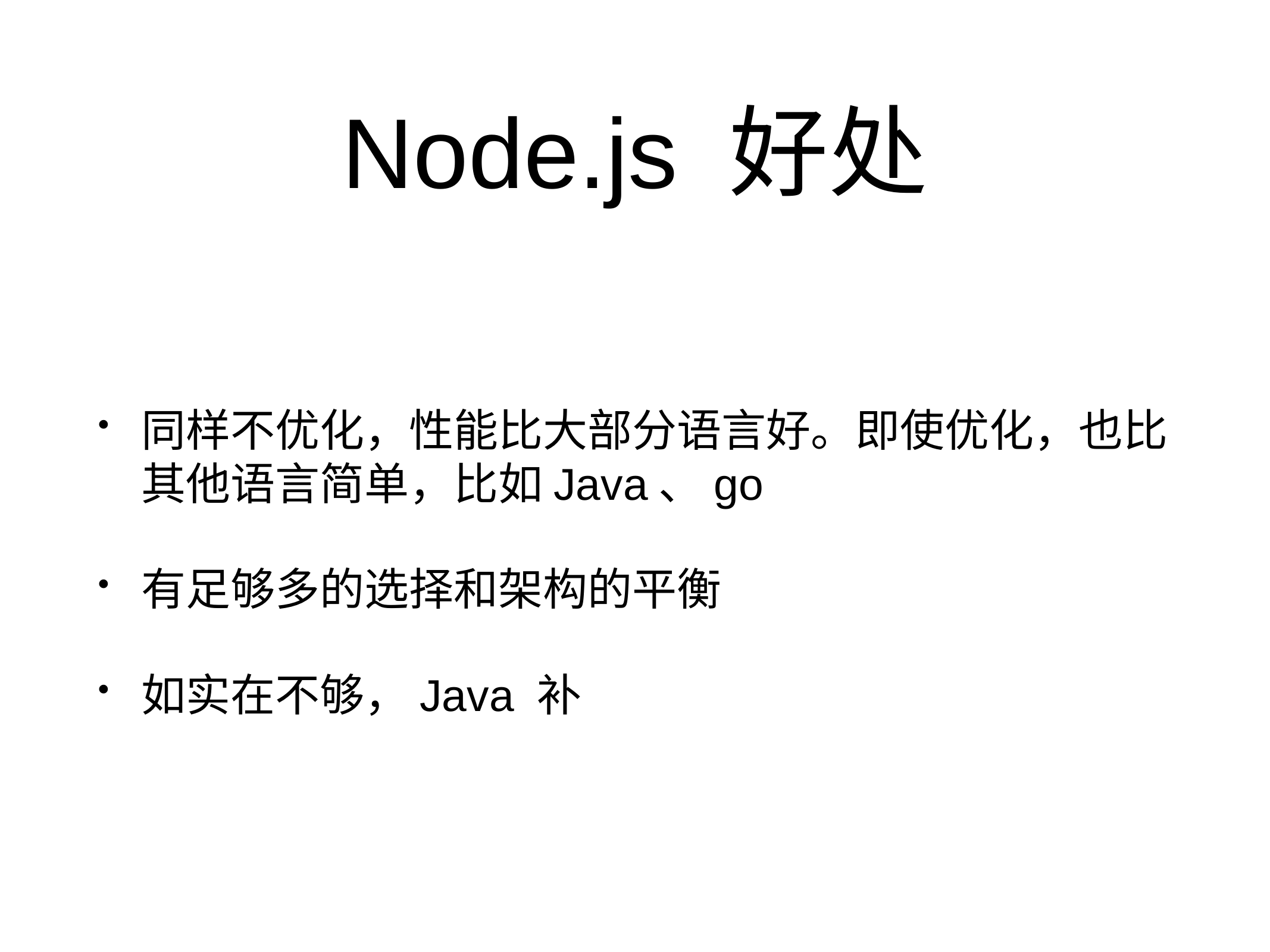

# Node.js 好处
同样不优化，性能比大部分语言好。即使优化，也比其他语言简单，比如Java、go
有足够多的选择和架构的平衡
如实在不够，Java 补